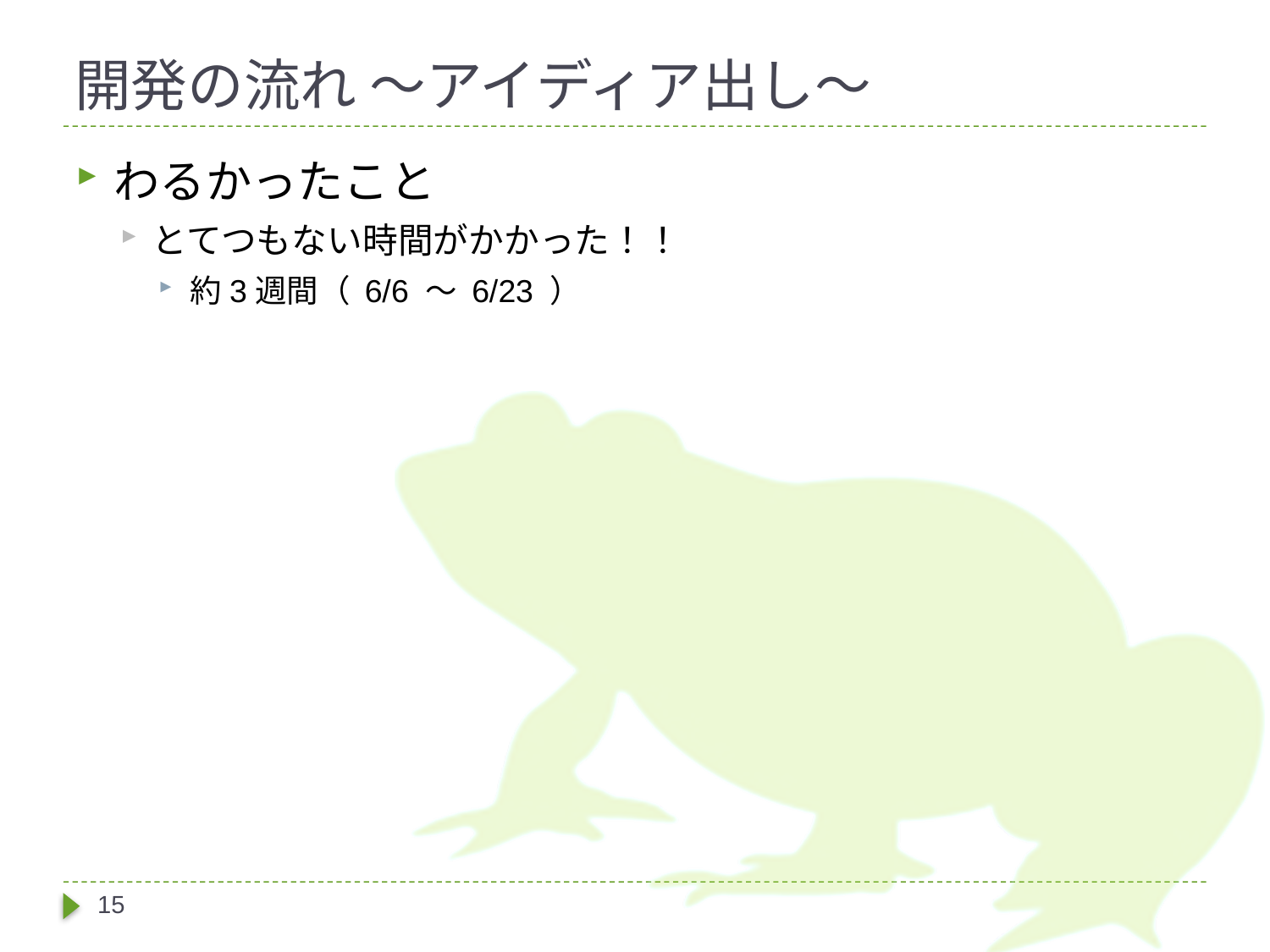

# 開発の流れ ～アイディア出し～
わるかったこと
とてつもない時間がかかった！！
約3週間（ 6/6 ～ 6/23 ）
15